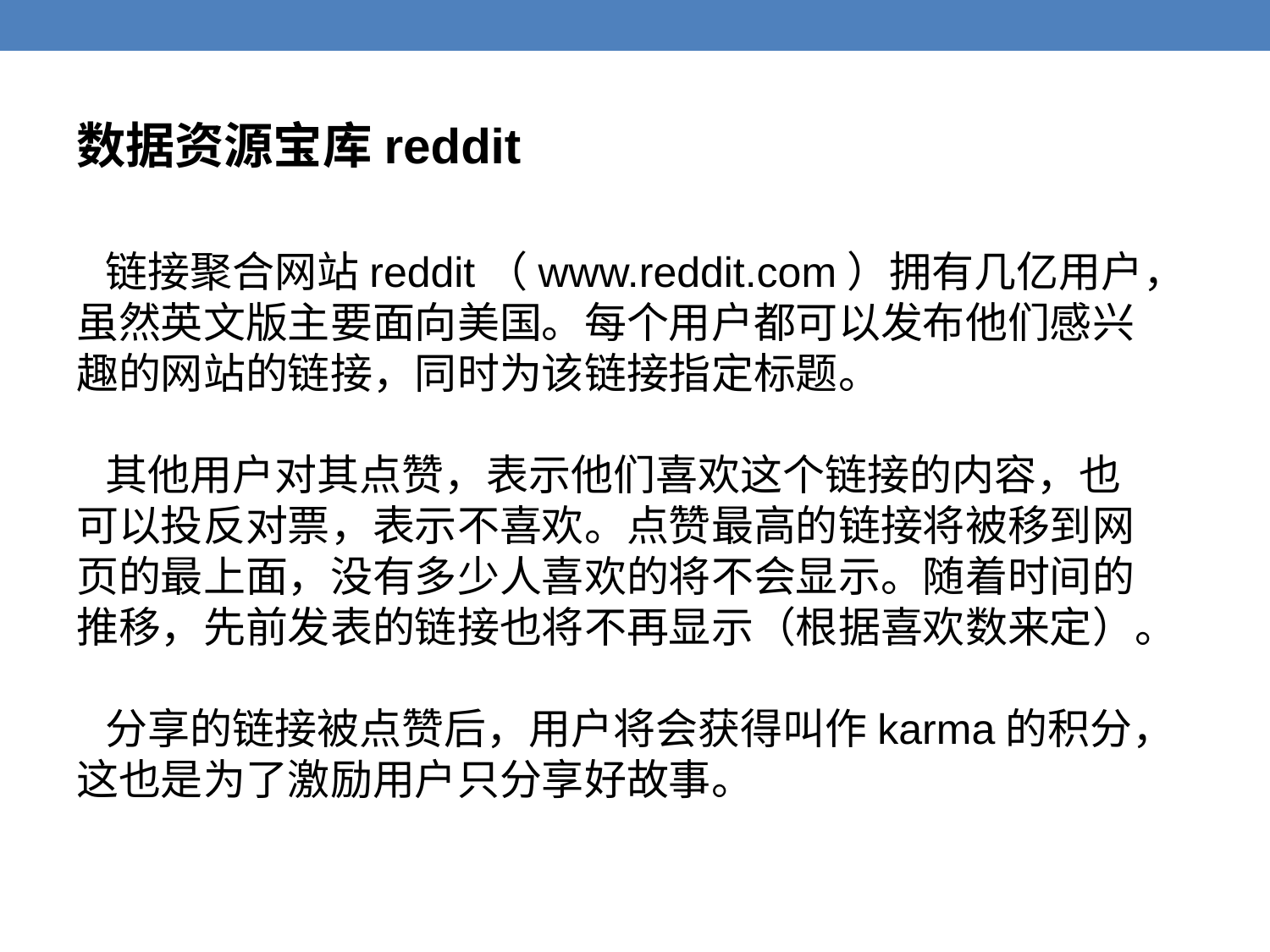

数据资源宝库reddit
  链接聚合网站reddit（www.reddit.com）拥有几亿用户，虽然英文版主要面向美国。每个用户都可以发布他们感兴趣的网站的链接，同时为该链接指定标题。

  其他用户对其点赞，表示他们喜欢这个链接的内容，也可以投反对票，表示不喜欢。点赞最高的链接将被移到网页的最上面，没有多少人喜欢的将不会显示。随着时间的推移，先前发表的链接也将不再显示（根据喜欢数来定）。

  分享的链接被点赞后，用户将会获得叫作karma的积分，这也是为了激励用户只分享好故事。